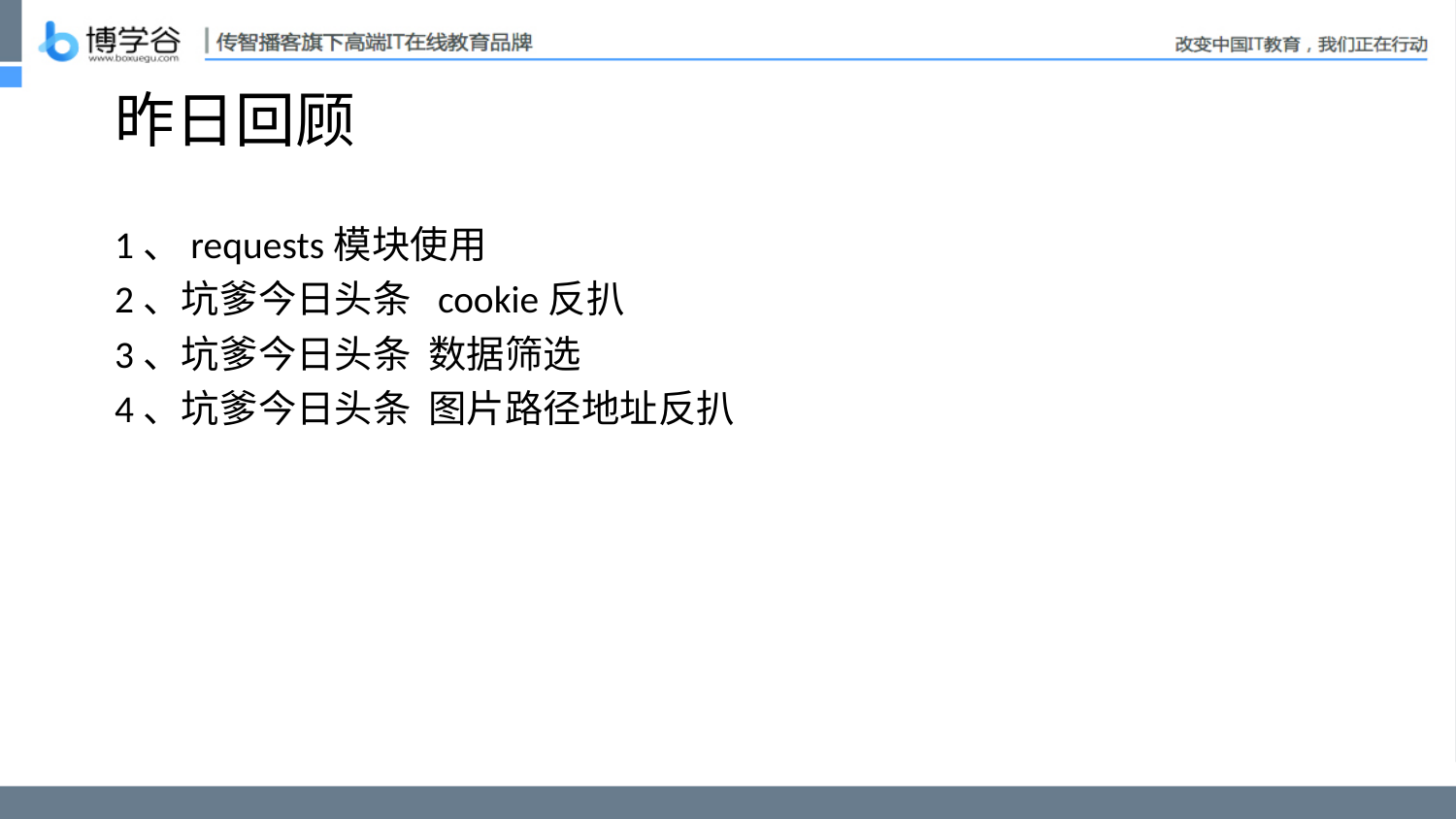

# 昨日回顾
1、requests模块使用
2、坑爹今日头条  cookie反扒
3、坑爹今日头条  数据筛选
4、坑爹今日头条  图片路径地址反扒